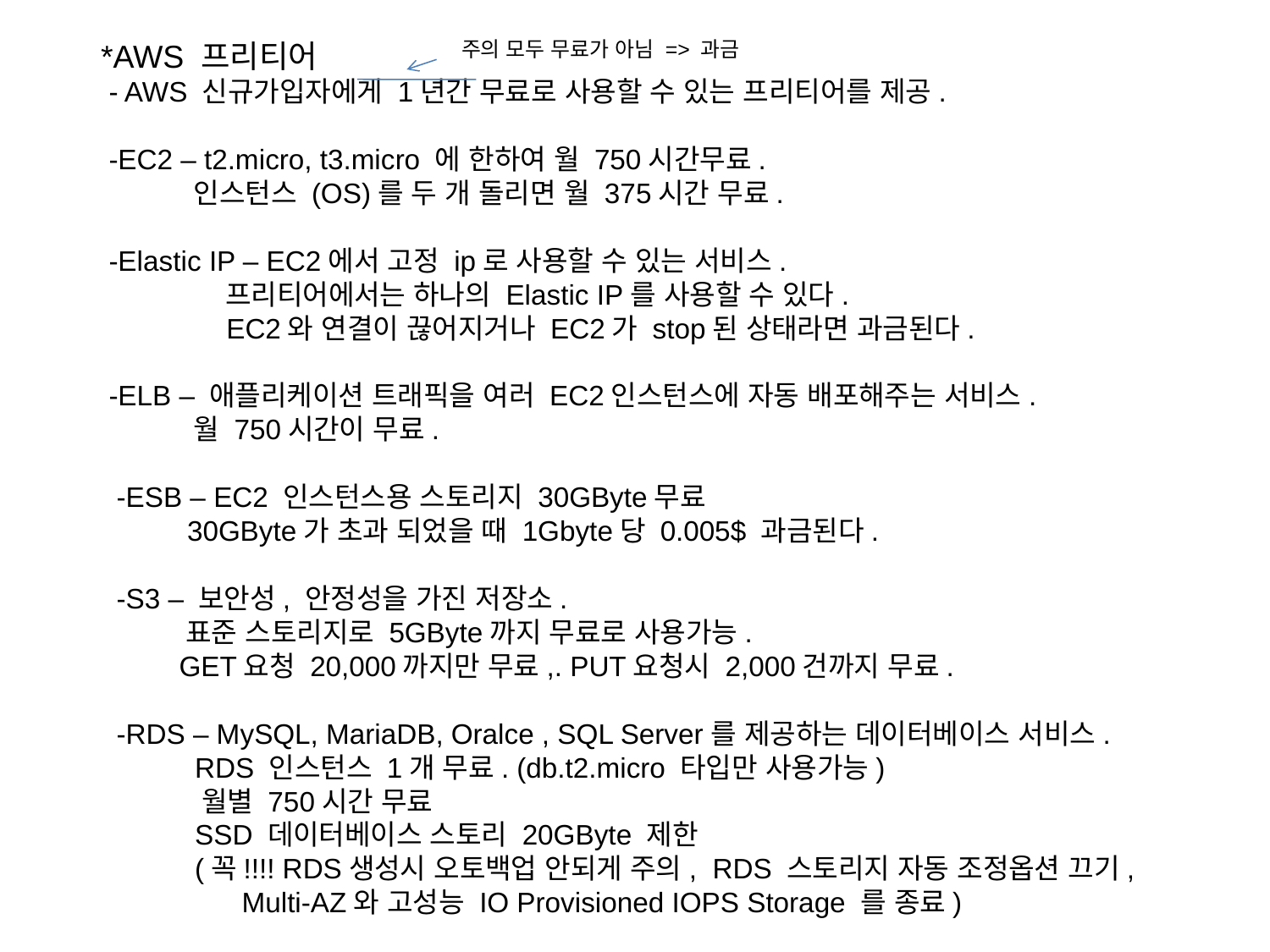

*AWS 프리티어
 - AWS 신규가입자에게 1년간 무료로 사용할 수 있는 프리티어를 제공.

 -EC2 – t2.micro, t3.micro 에 한하여 월 750시간무료.
           인스턴스 (OS)를 두 개 돌리면 월 375시간 무료.

 -Elastic IP – EC2에서 고정 ip로 사용할 수 있는 서비스.
               프리티어에서는 하나의 Elastic IP를 사용할 수 있다.
                EC2와 연결이 끊어지거나 EC2가 stop된 상태라면 과금된다.

 -ELB – 애플리케이션 트래픽을 여러 EC2인스턴스에 자동 배포해주는 서비스.
           월 750시간이 무료.

  -ESB – EC2 인스턴스용 스토리지 30GByte무료
           30GByte가 초과 되었을 때 1Gbyte당 0.005$ 과금된다.

  -S3 – 보안성, 안정성을 가진 저장소.
          표준 스토리지로 5GByte까지 무료로 사용가능.
          GET요청 20,000까지만 무료,. PUT요청시 2,000건까지 무료.

  -RDS – MySQL, MariaDB, Oralce , SQL Server를 제공하는 데이터베이스 서비스.
            RDS 인스턴스 1개 무료. (db.t2.micro 타입만 사용가능)
            월별 750시간 무료
            SSD 데이터베이스 스토리 20GByte 제한
            (꼭!!!! RDS생성시 오토백업 안되게 주의,  RDS 스토리지 자동 조정옵션 끄기,
                  Multi-AZ와 고성능 IO Provisioned IOPS Storage 를 종료)
주의 모두 무료가 아님 => 과금